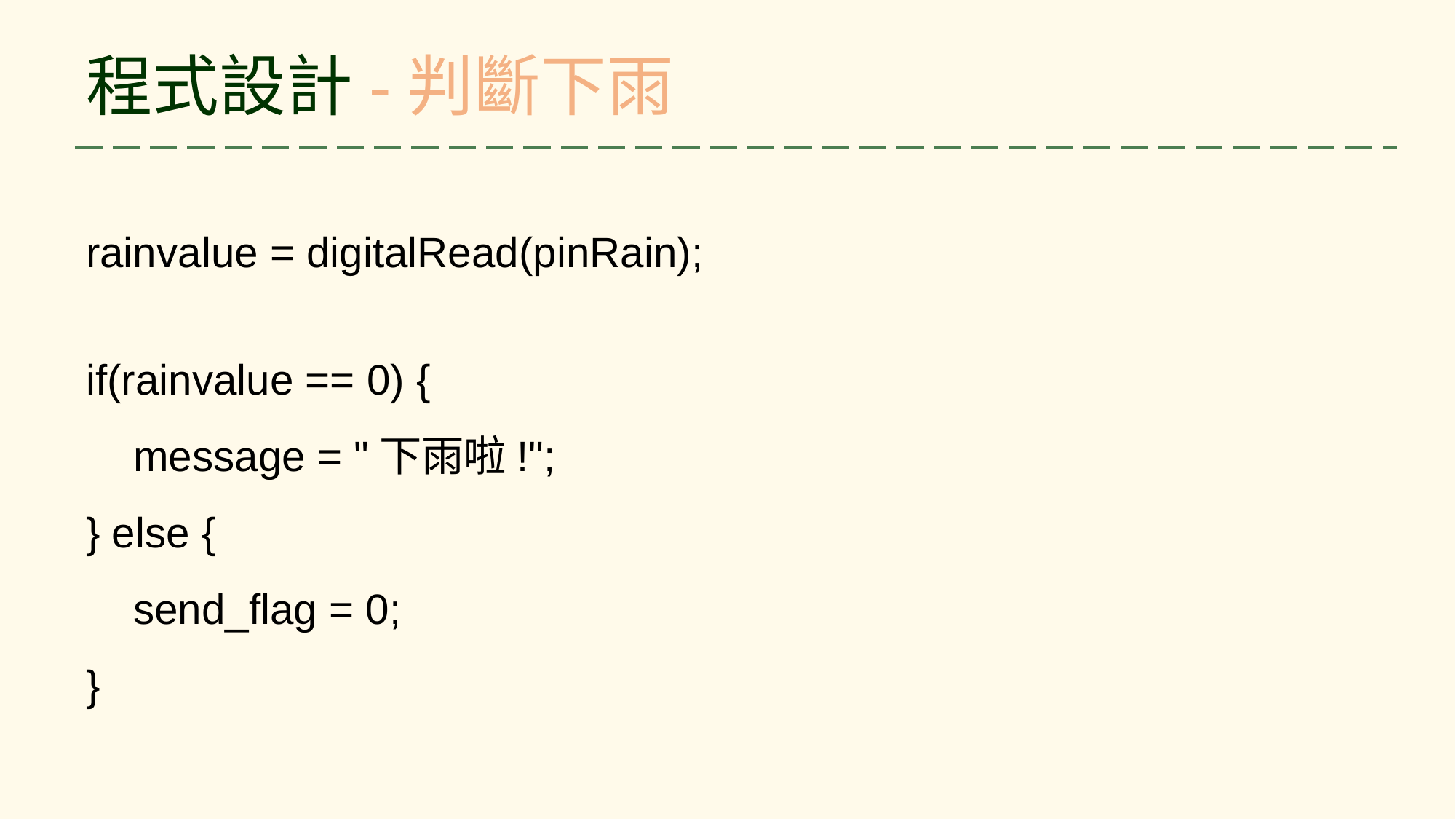

程式設計-判斷下雨
rainvalue = digitalRead(pinRain);
if(rainvalue == 0) {
    message = "下雨啦!";
} else {
    send_flag = 0;
}